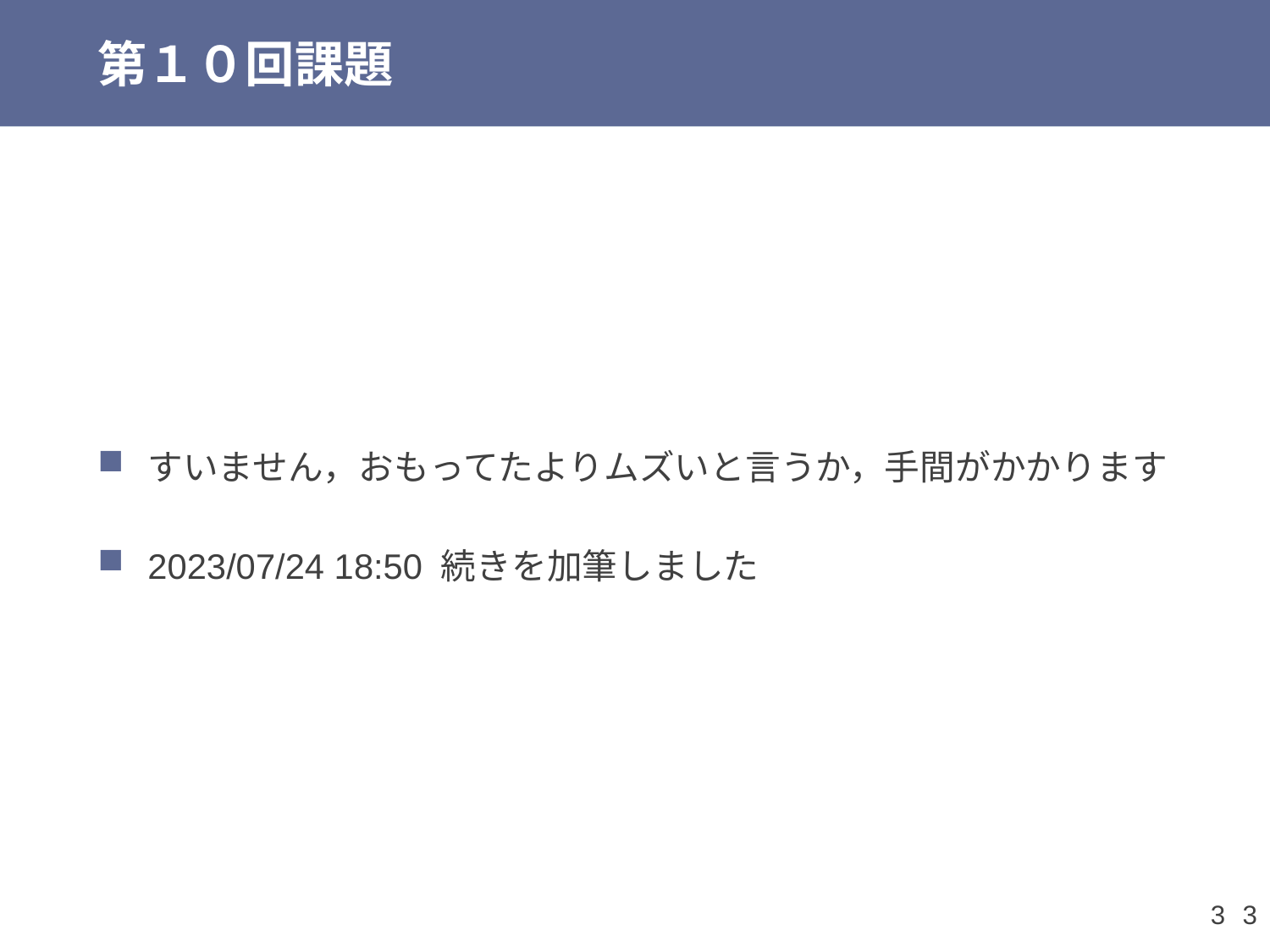

# 第１０回課題
すいません，おもってたよりムズいと言うか，手間がかかります
2023/07/24 18:50 続きを加筆しました
3